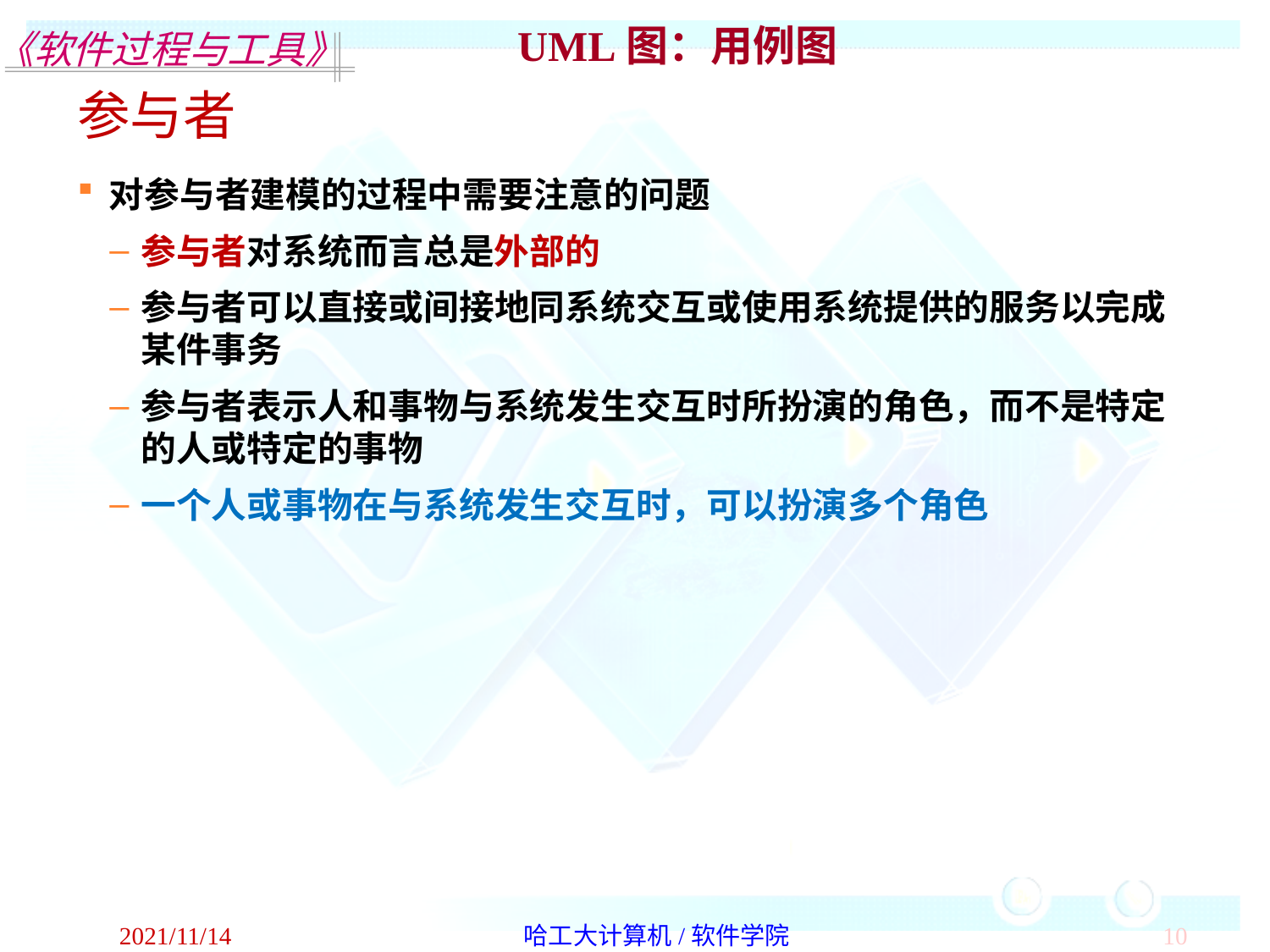

UML图：用例图
参与者
对参与者建模的过程中需要注意的问题
参与者对系统而言总是外部的
参与者可以直接或间接地同系统交互或使用系统提供的服务以完成某件事务
参与者表示人和事物与系统发生交互时所扮演的角色，而不是特定的人或特定的事物
一个人或事物在与系统发生交互时，可以扮演多个角色